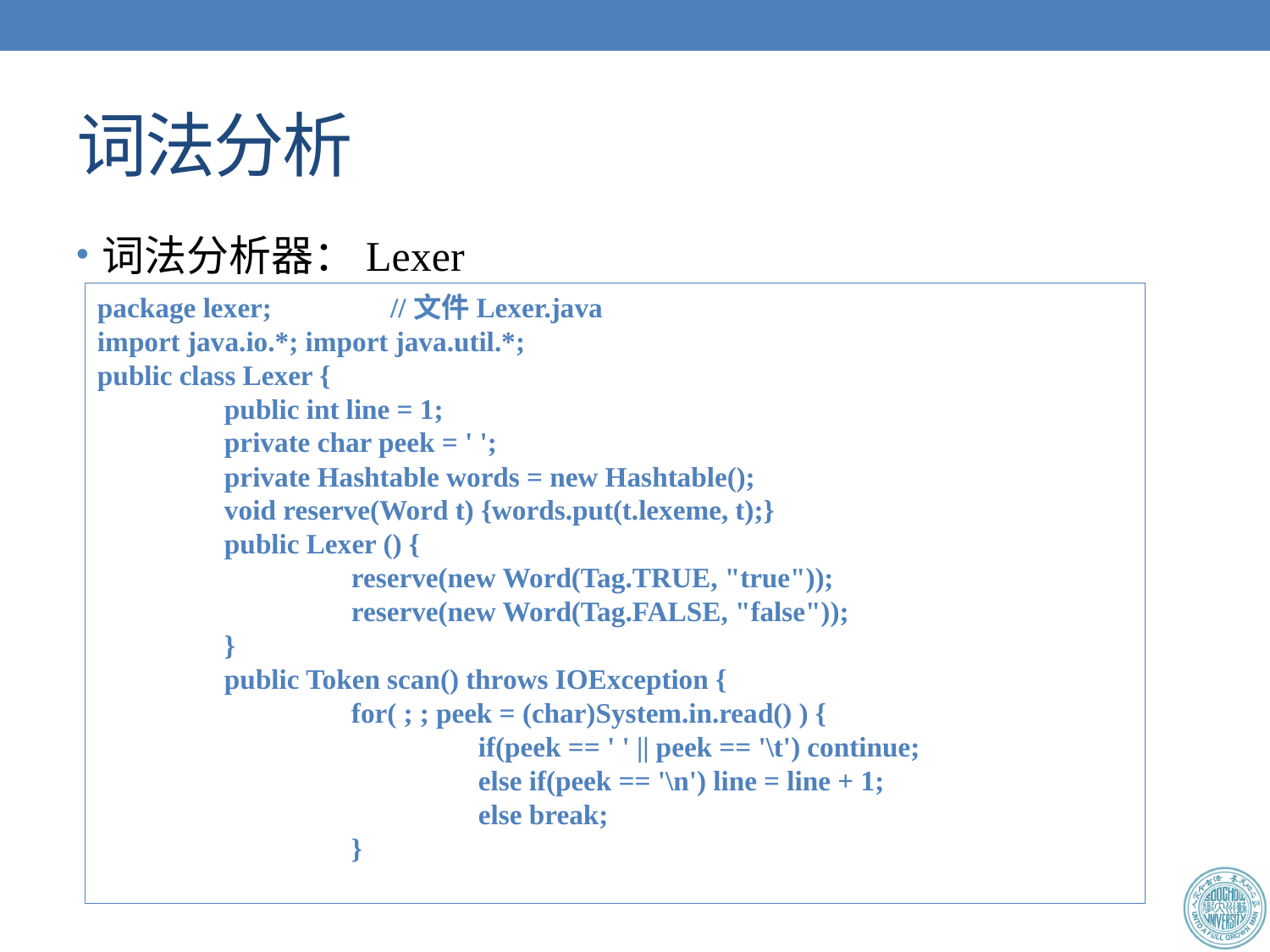

# 词法分析
词法分析器：Lexer

package lexer;                 //文件Lexer.java
import java.io.*; import java.util.*;
public class Lexer {
	public int line = 1;
	private char peek = ' ';
	private Hashtable words = new Hashtable();
	void reserve(Word t) {words.put(t.lexeme, t);}
	public Lexer () {
		reserve(new Word(Tag.TRUE, "true"));
		reserve(new Word(Tag.FALSE, "false"));
	}
	public Token scan() throws IOException {
		for( ; ; peek = (char)System.in.read() ) {
			if(peek == ' ' || peek == '\t') continue;
			else if(peek == '\n') line = line + 1;
			else break;
		}